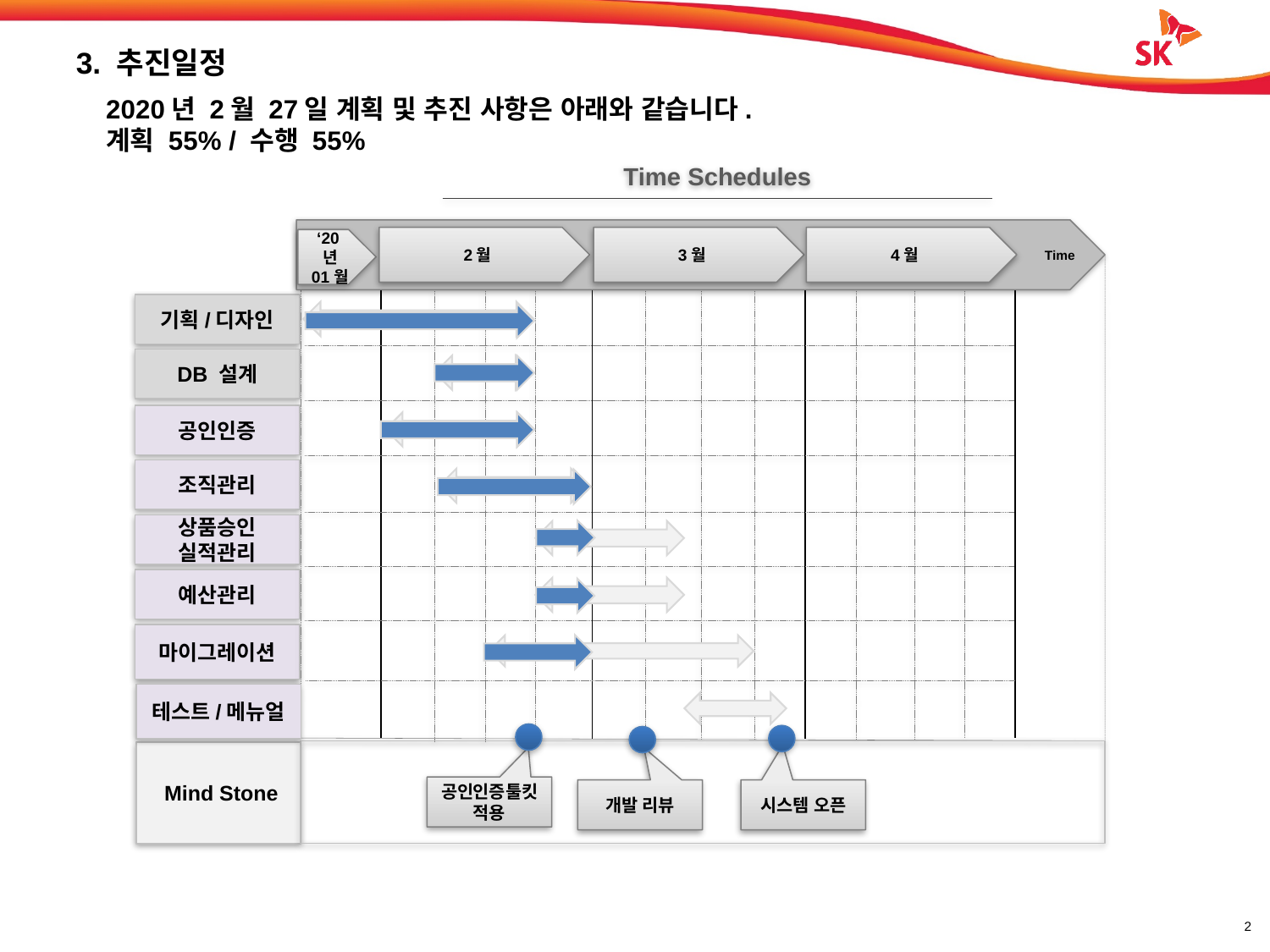

# 3. 추진일정
2020년 2월 27일 계획 및 추진 사항은 아래와 같습니다.
계획 55% / 수행 55%
Time Schedules
 Time
2월
3월
4월
‘20년 01월
기획/디자인

DB 설계

공인인증

조직관리

상품승인
실적관리

예산관리

마이그레이션

테스트/메뉴얼

 Mind Stone
공인인증툴킷 적용
개발 리뷰
시스템 오픈